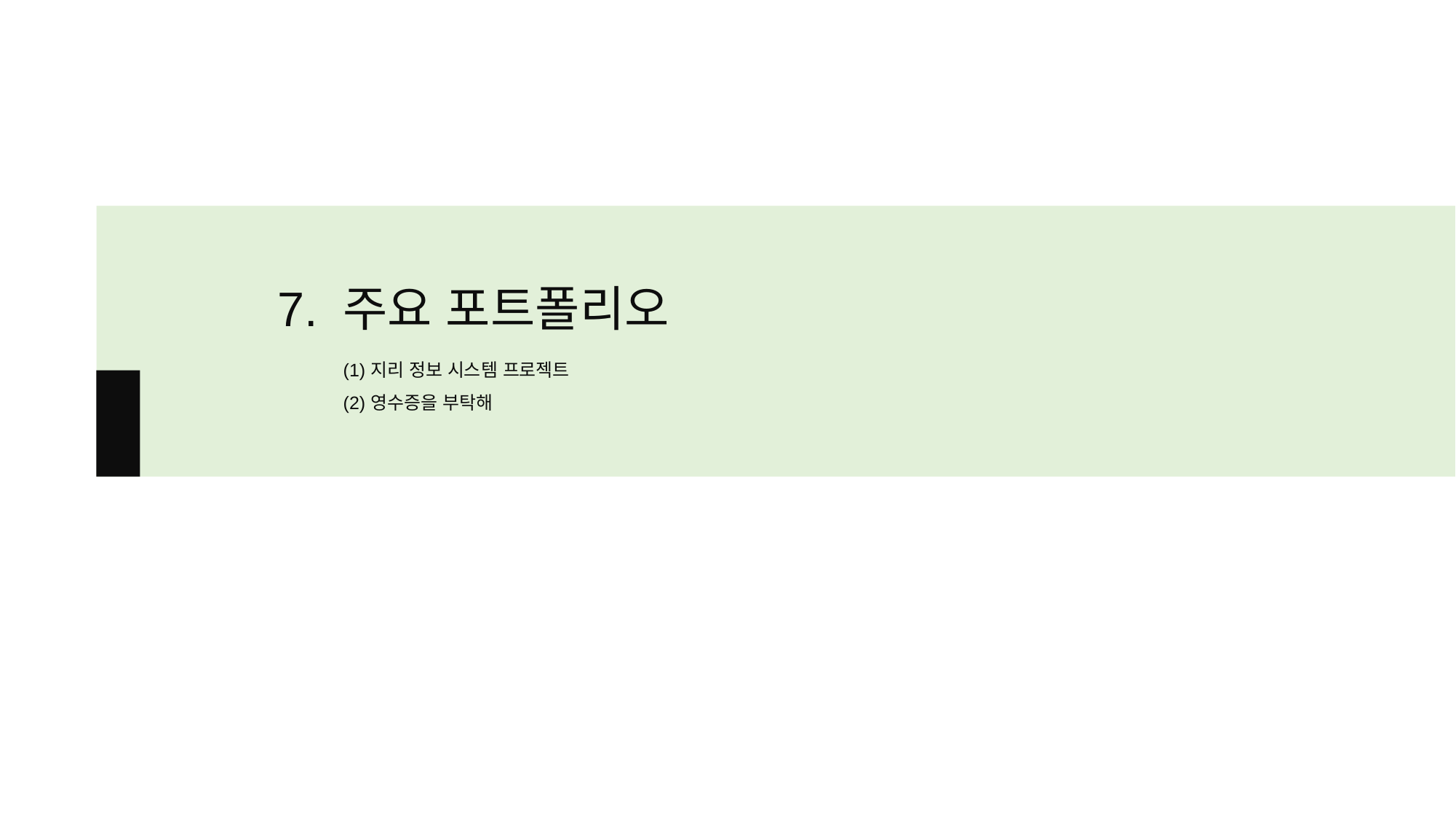

7. 주요 포트폴리오
지리 정보 시스템 프로젝트
영수증을 부탁해